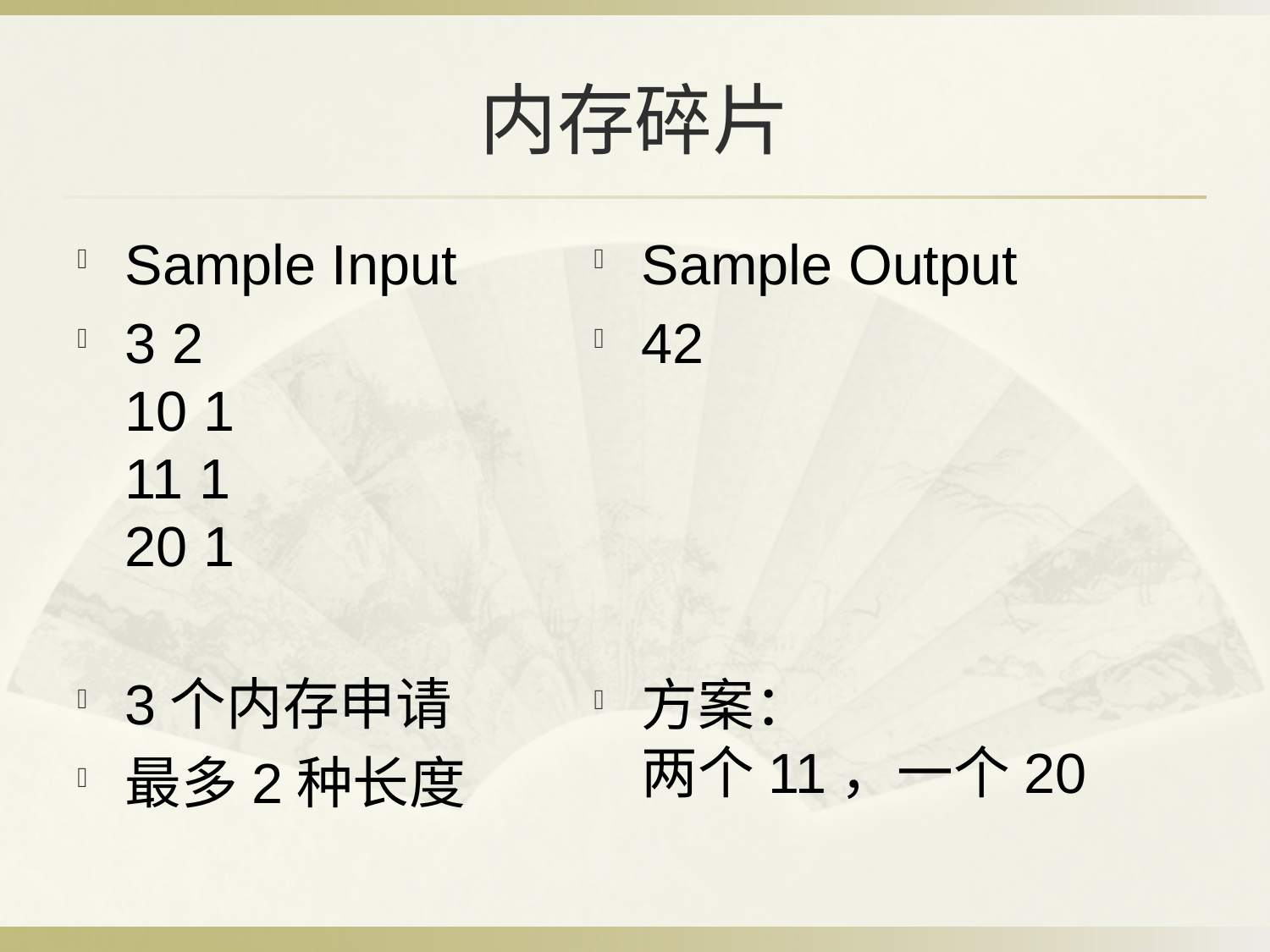

# 内存碎片
Sample Input
3 2
10 1
11 1
20 1

3个内存申请
最多2种长度
Sample Output
42

方案：
两个11，一个20